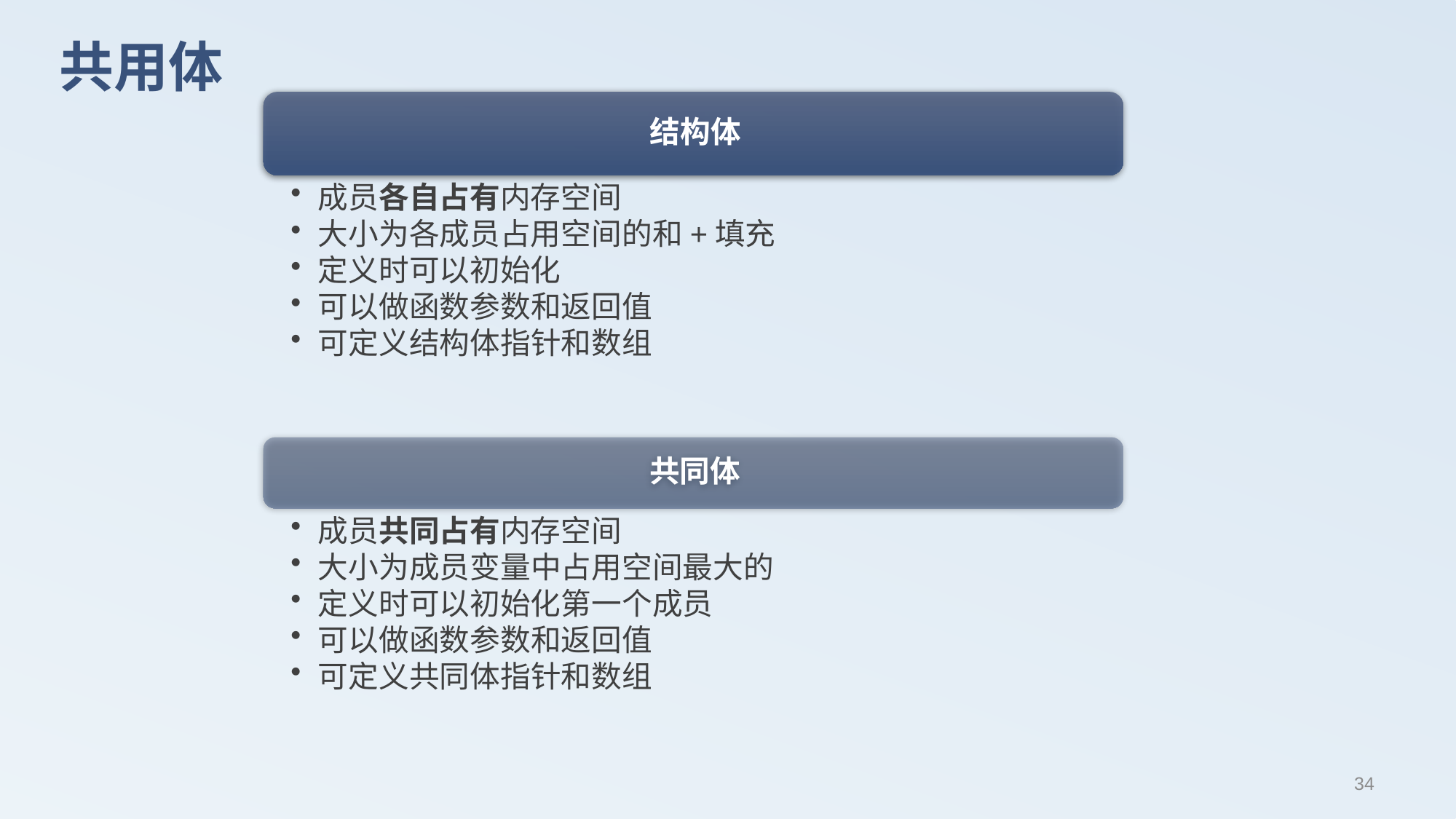

# 共用体
结构体
成员各自占有内存空间
大小为各成员占用空间的和+填充
定义时可以初始化
可以做函数参数和返回值
可定义结构体指针和数组
共同体
成员共同占有内存空间
大小为成员变量中占用空间最大的
定义时可以初始化第一个成员
可以做函数参数和返回值
可定义共同体指针和数组